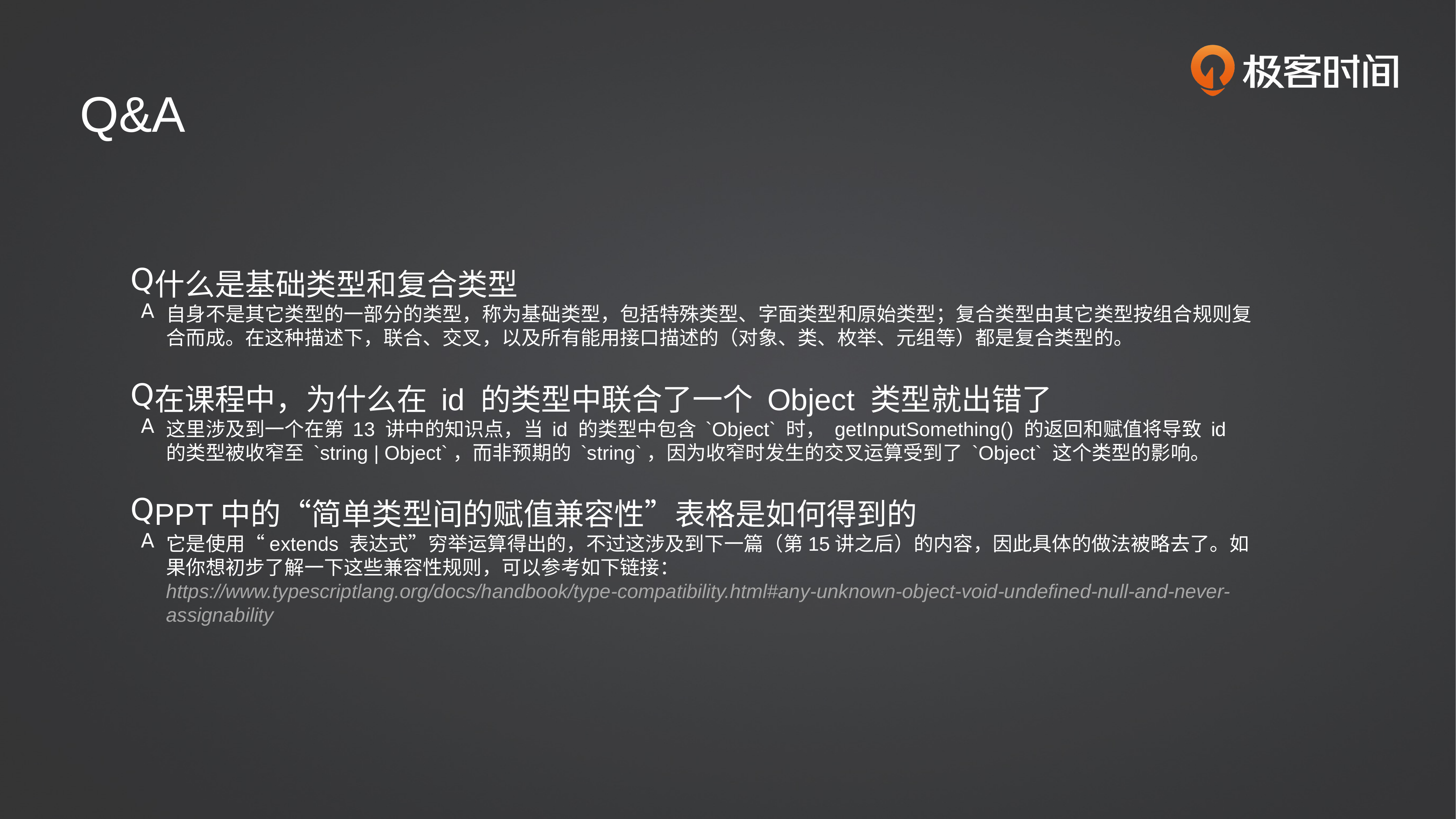

Q&A
什么是基础类型和复合类型
自身不是其它类型的一部分的类型，称为基础类型，包括特殊类型、字面类型和原始类型；复合类型由其它类型按组合规则复合而成。在这种描述下，联合、交叉，以及所有能用接口描述的（对象、类、枚举、元组等）都是复合类型的。
在课程中，为什么在 id 的类型中联合了一个 Object 类型就出错了
这里涉及到一个在第 13 讲中的知识点，当 id 的类型中包含 `Object` 时， getInputSomething() 的返回和赋值将导致 id 的类型被收窄至 `string | Object`，而非预期的 `string`，因为收窄时发生的交叉运算受到了 `Object` 这个类型的影响。
PPT中的“简单类型间的赋值兼容性”表格是如何得到的
它是使用“extends 表达式”穷举运算得出的，不过这涉及到下一篇（第15讲之后）的内容，因此具体的做法被略去了。如果你想初步了解一下这些兼容性规则，可以参考如下链接：
https://www.typescriptlang.org/docs/handbook/type-compatibility.html#any-unknown-object-void-undefined-null-and-never-assignability